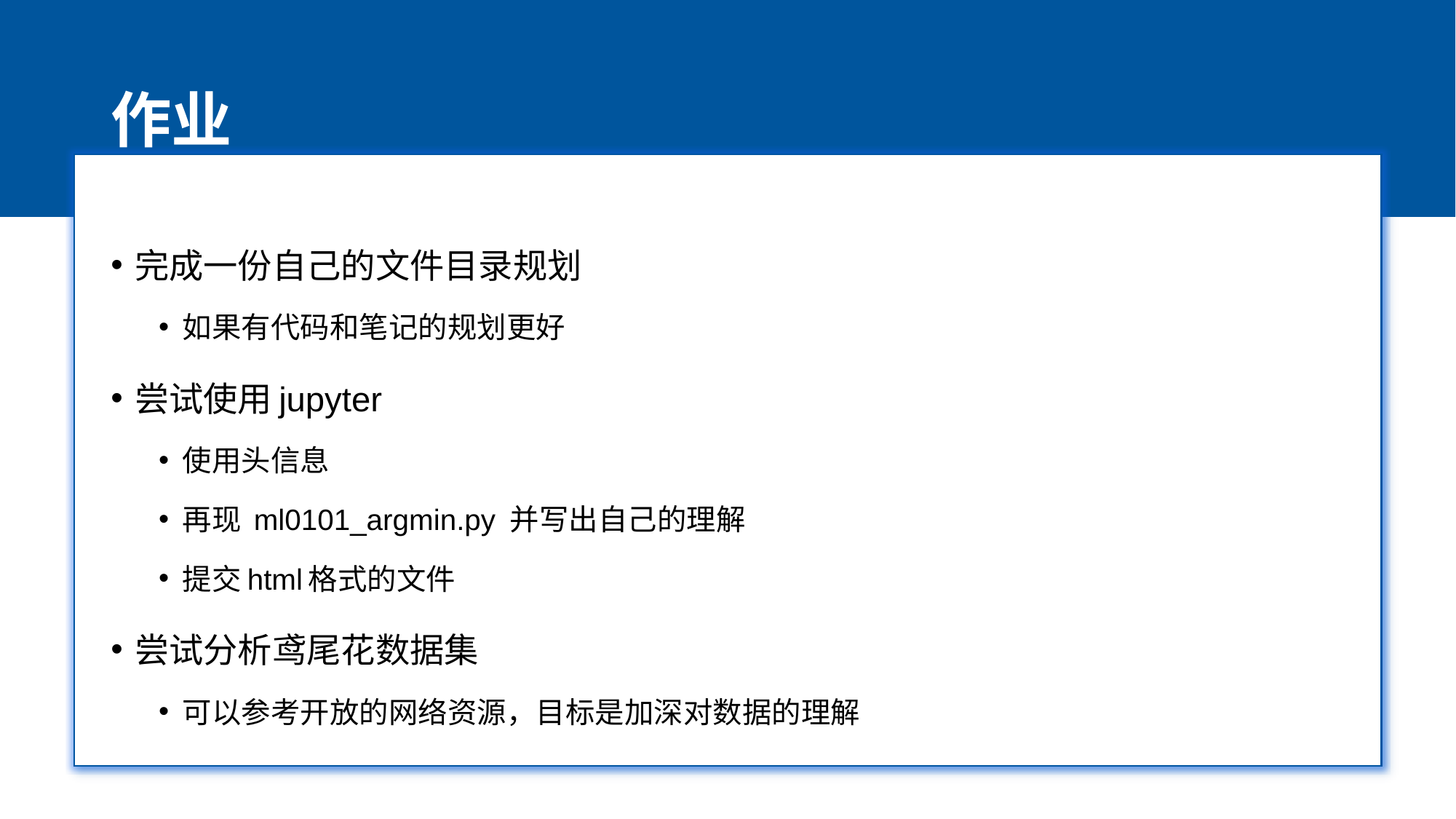

# 作业
完成一份自己的文件目录规划
如果有代码和笔记的规划更好
尝试使用jupyter
使用头信息
再现 ml0101_argmin.py 并写出自己的理解
提交html格式的文件
尝试分析鸢尾花数据集
可以参考开放的网络资源，目标是加深对数据的理解